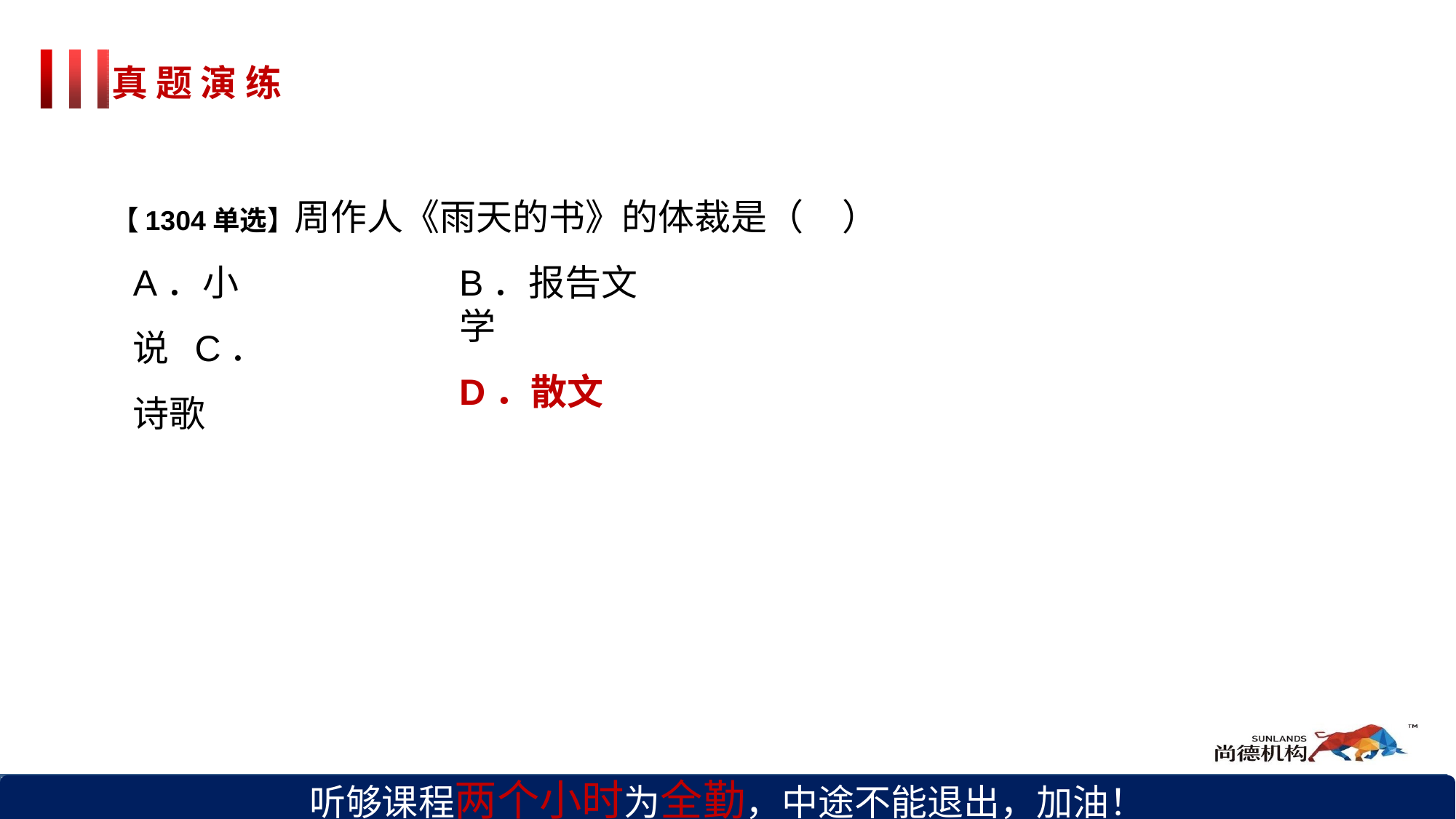

# 真 题 演 练
【1304单选】周作人《雨天的书》的体裁是（	）
A．小说  C．诗歌
B．报告文学
D．散文

听够课程两个小时为全勤，中途不能退出，加油！
80